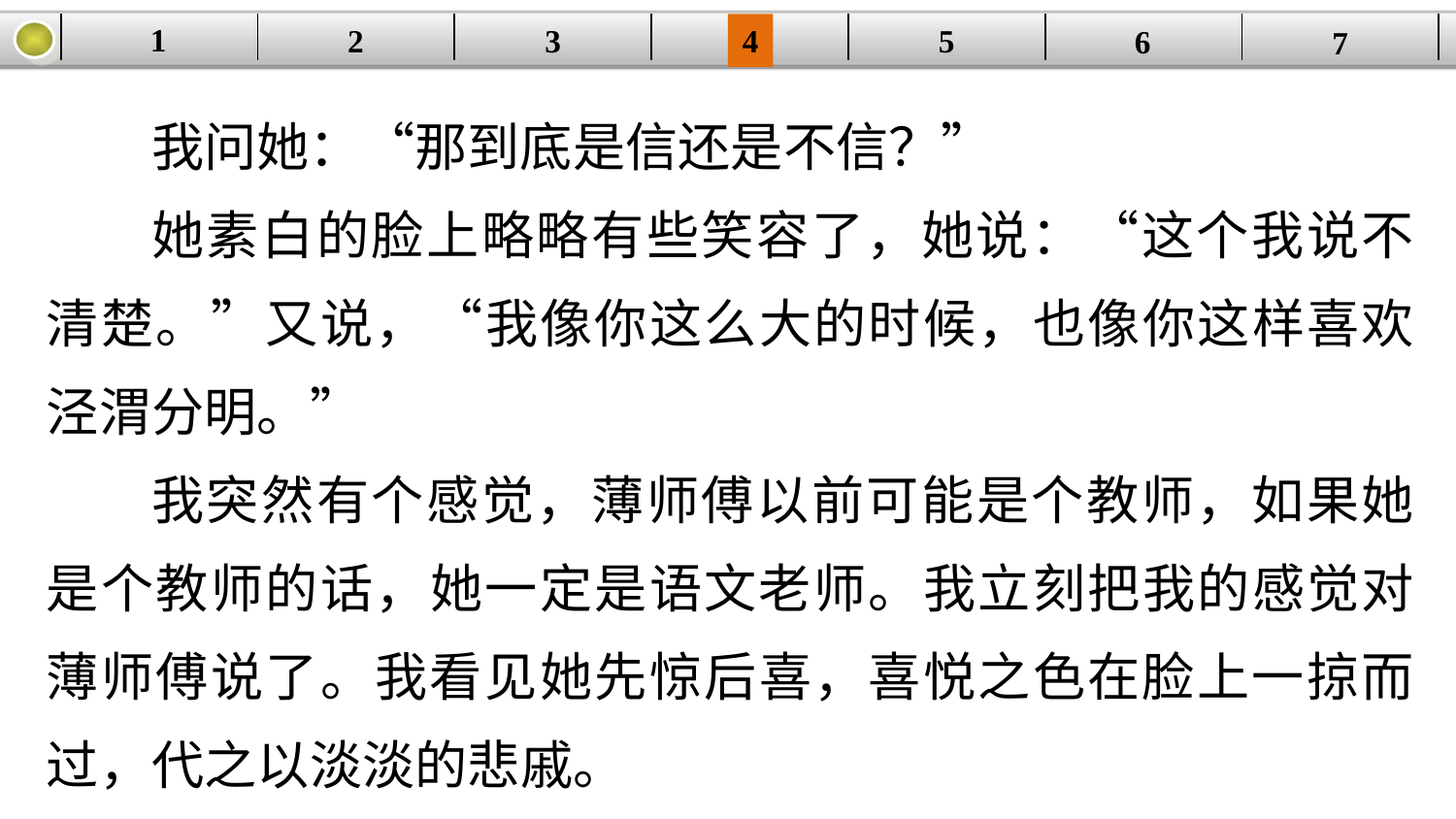

1
5
3
2
|  |  |  |  |  |  |  |
| --- | --- | --- | --- | --- | --- | --- |
4
6
7

我问她：“那到底是信还是不信？”
她素白的脸上略略有些笑容了，她说：“这个我说不清楚。”又说，“我像你这么大的时候，也像你这样喜欢泾渭分明。”
我突然有个感觉，薄师傅以前可能是个教师，如果她是个教师的话，她一定是语文老师。我立刻把我的感觉对薄师傅说了。我看见她先惊后喜，喜悦之色在脸上一掠而过，代之以淡淡的悲戚。